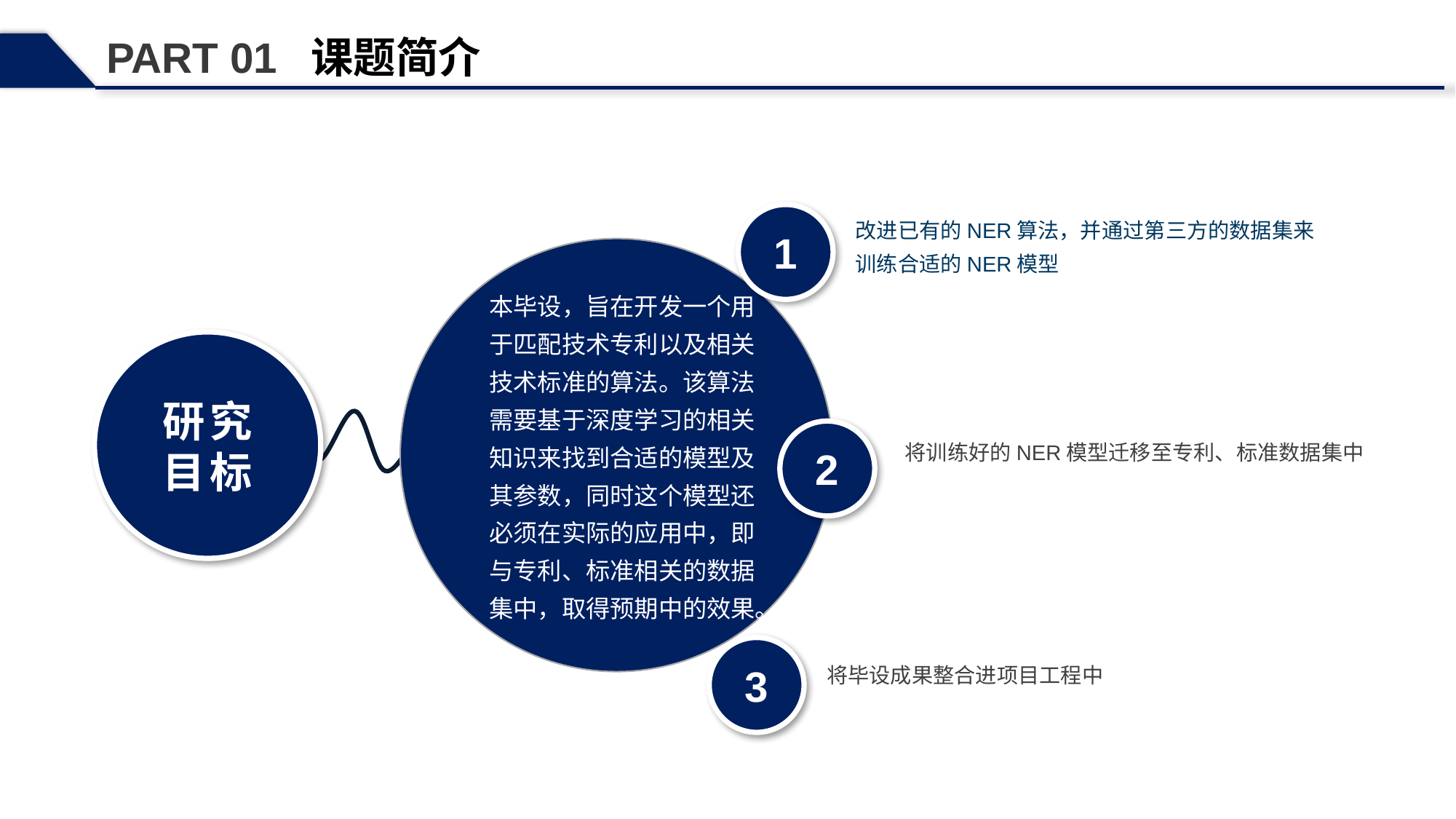

PART 01  课题简介

改进已有的NER算法，并通过第三方的数据集来训练合适的NER模型
1

本毕设，旨在开发一个用于匹配技术专利以及相关技术标准的算法。该算法需要基于深度学习的相关知识来找到合适的模型及其参数，同时这个模型还必须在实际的应用中，即与专利、标准相关的数据集中，取得预期中的效果。

研究
目标

2
将训练好的NER模型迁移至专利、标准数据集中
3
将毕设成果整合进项目工程中